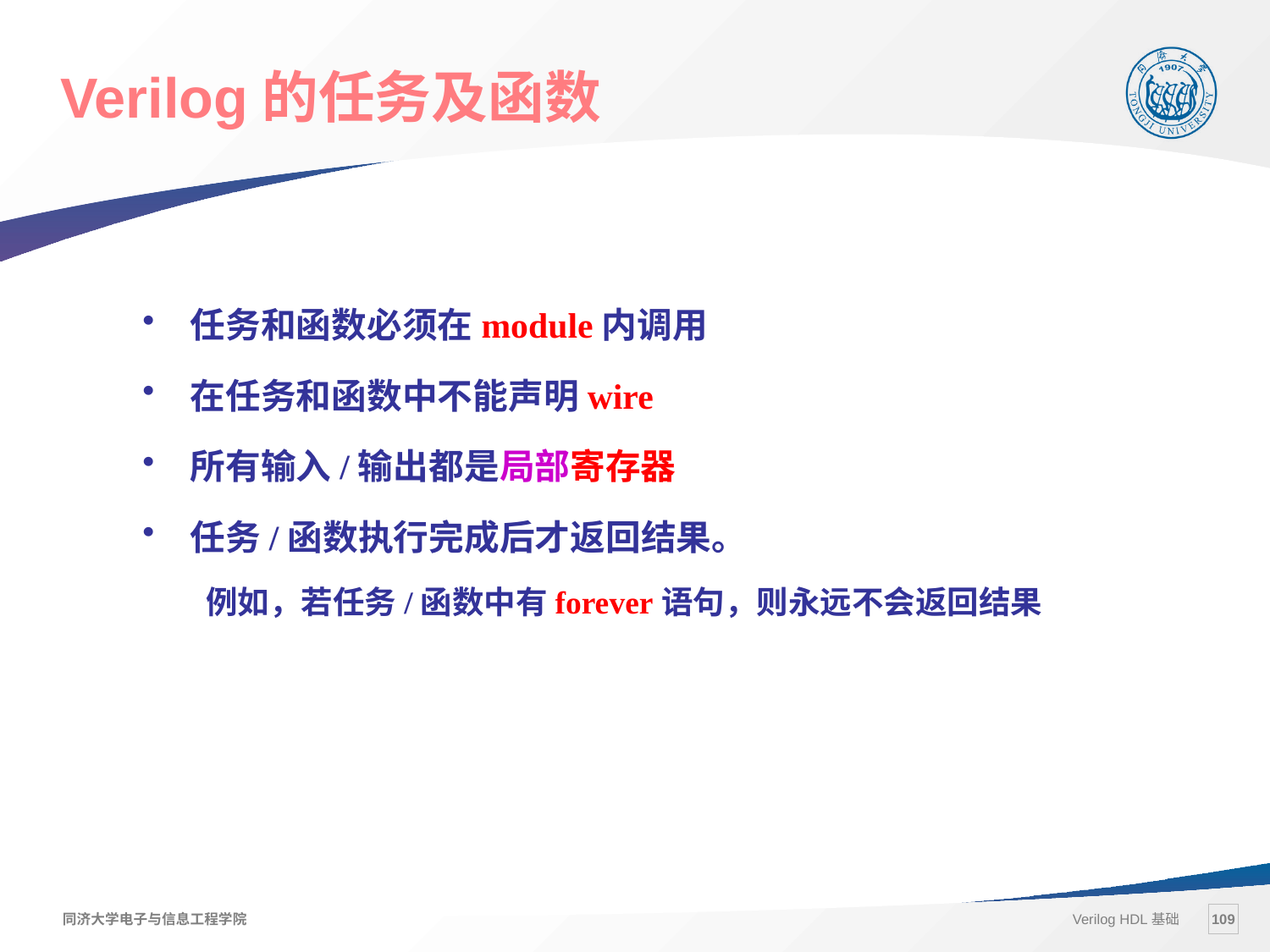

# Verilog的任务及函数
任务和函数必须在module内调用
在任务和函数中不能声明wire
所有输入/输出都是局部寄存器
任务/函数执行完成后才返回结果。
例如，若任务/函数中有forever语句，则永远不会返回结果